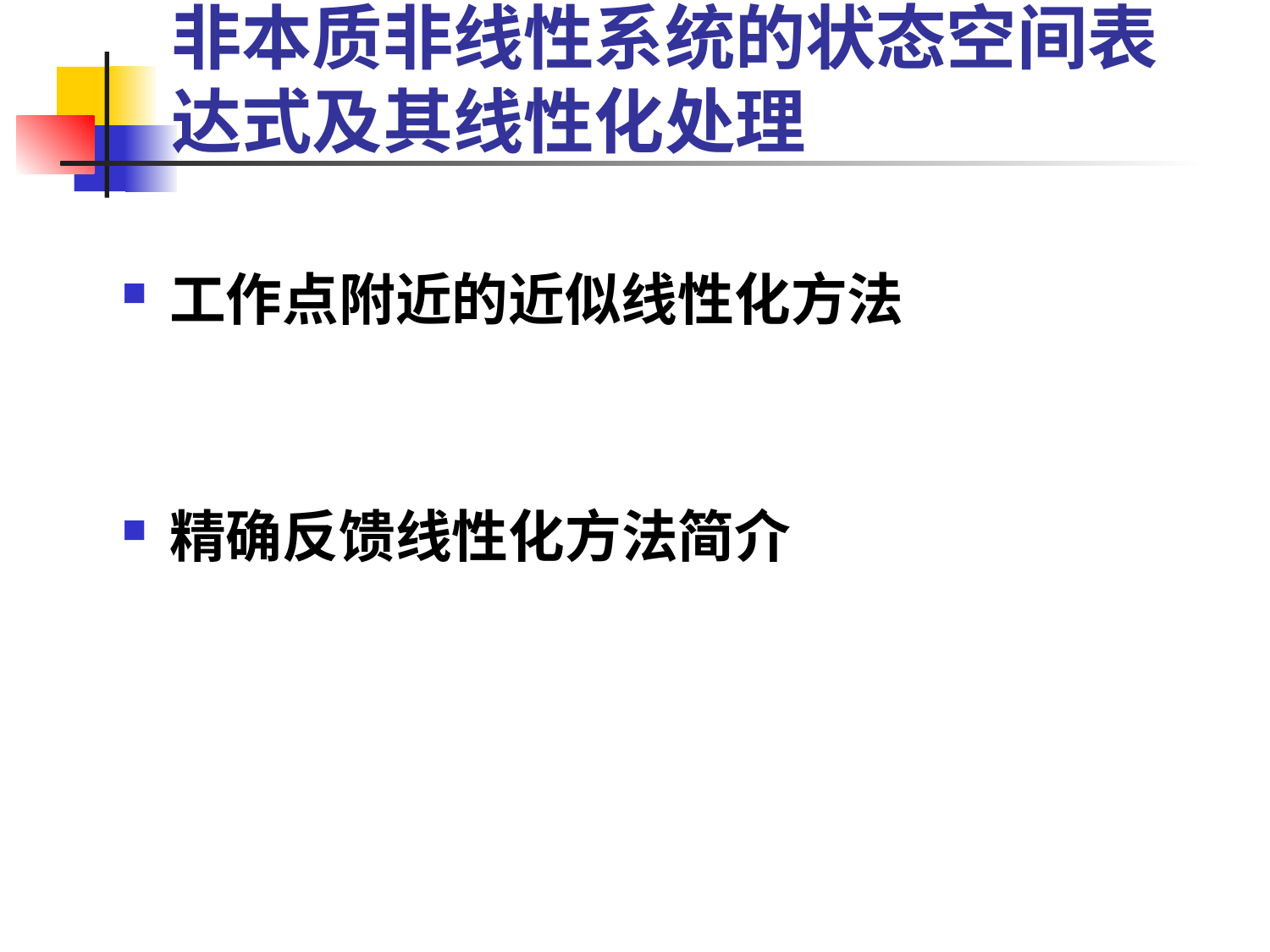

# 非本质非线性系统的状态空间表达式及其线性化处理

工作点附近的近似线性化方法

精确反馈线性化方法简介